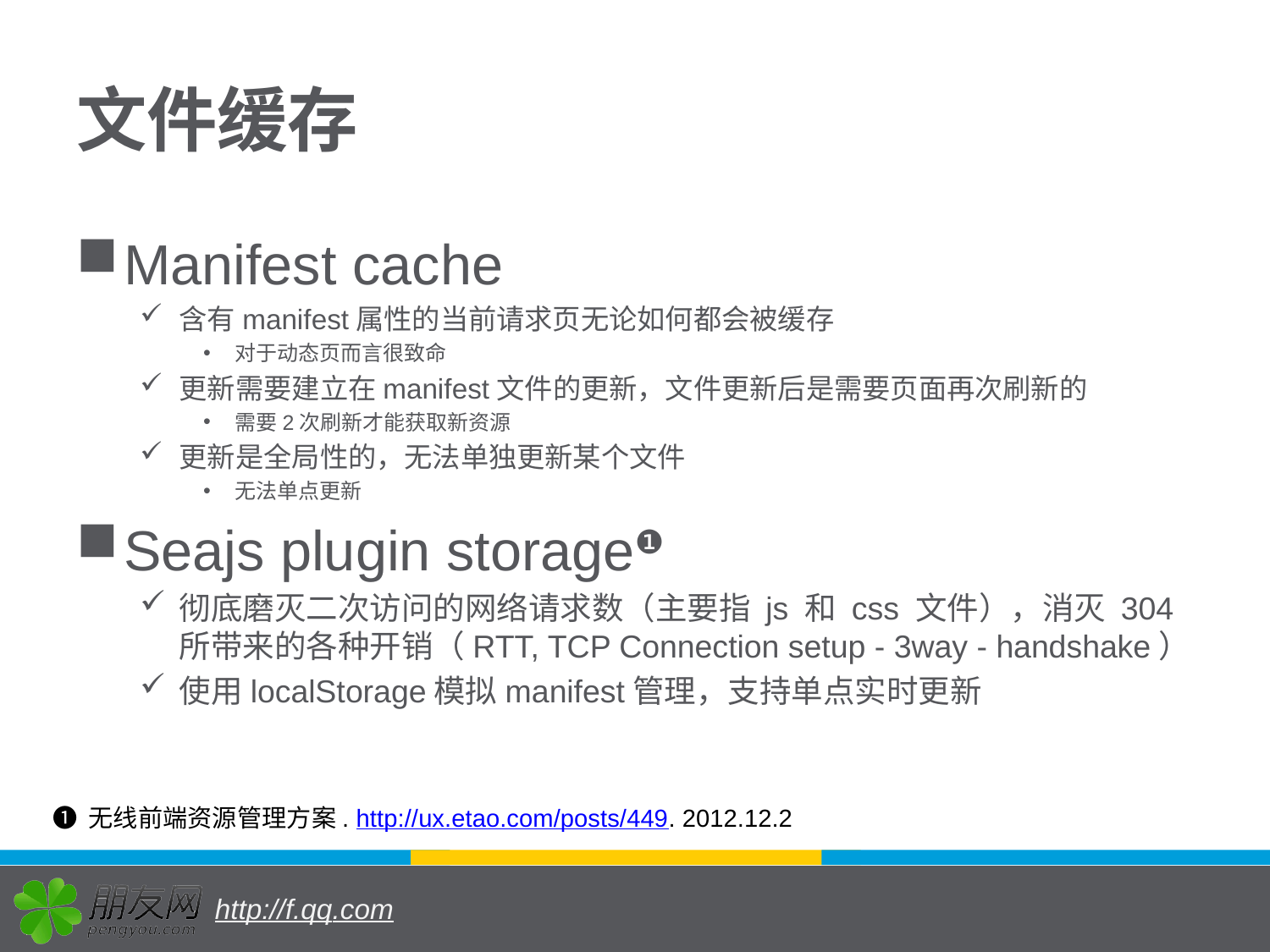

# 文件缓存
Manifest cache
含有manifest属性的当前请求页无论如何都会被缓存
对于动态页而言很致命
更新需要建立在manifest文件的更新，文件更新后是需要页面再次刷新的
需要2次刷新才能获取新资源
更新是全局性的，无法单独更新某个文件
无法单点更新
Seajs plugin storage❶
彻底磨灭二次访问的网络请求数（主要指 js 和 css 文件），消灭 304 所带来的各种开销（RTT, TCP Connection setup - 3way - handshake）
使用localStorage模拟manifest管理，支持单点实时更新
❶ 无线前端资源管理方案. http://ux.etao.com/posts/449. 2012.12.2